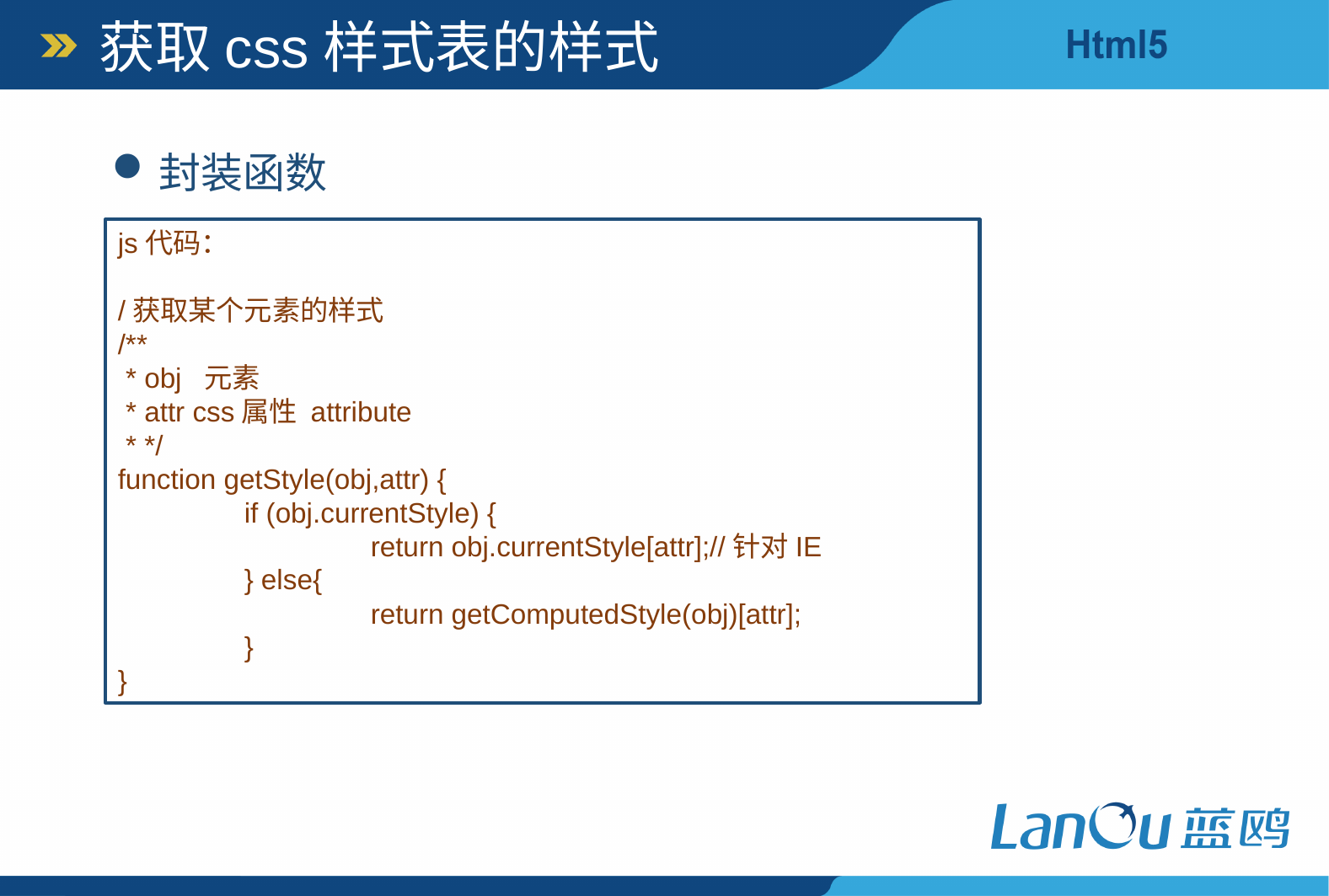

获取css样式表的样式
封装函数

js代码：

/获取某个元素的样式
/**
 * obj  元素
 * attr css属性 attribute
 * */
function getStyle(obj,attr) {
	if (obj.currentStyle) {
		return obj.currentStyle[attr];//针对IE
	} else{
		return getComputedStyle(obj)[attr];
	}
}